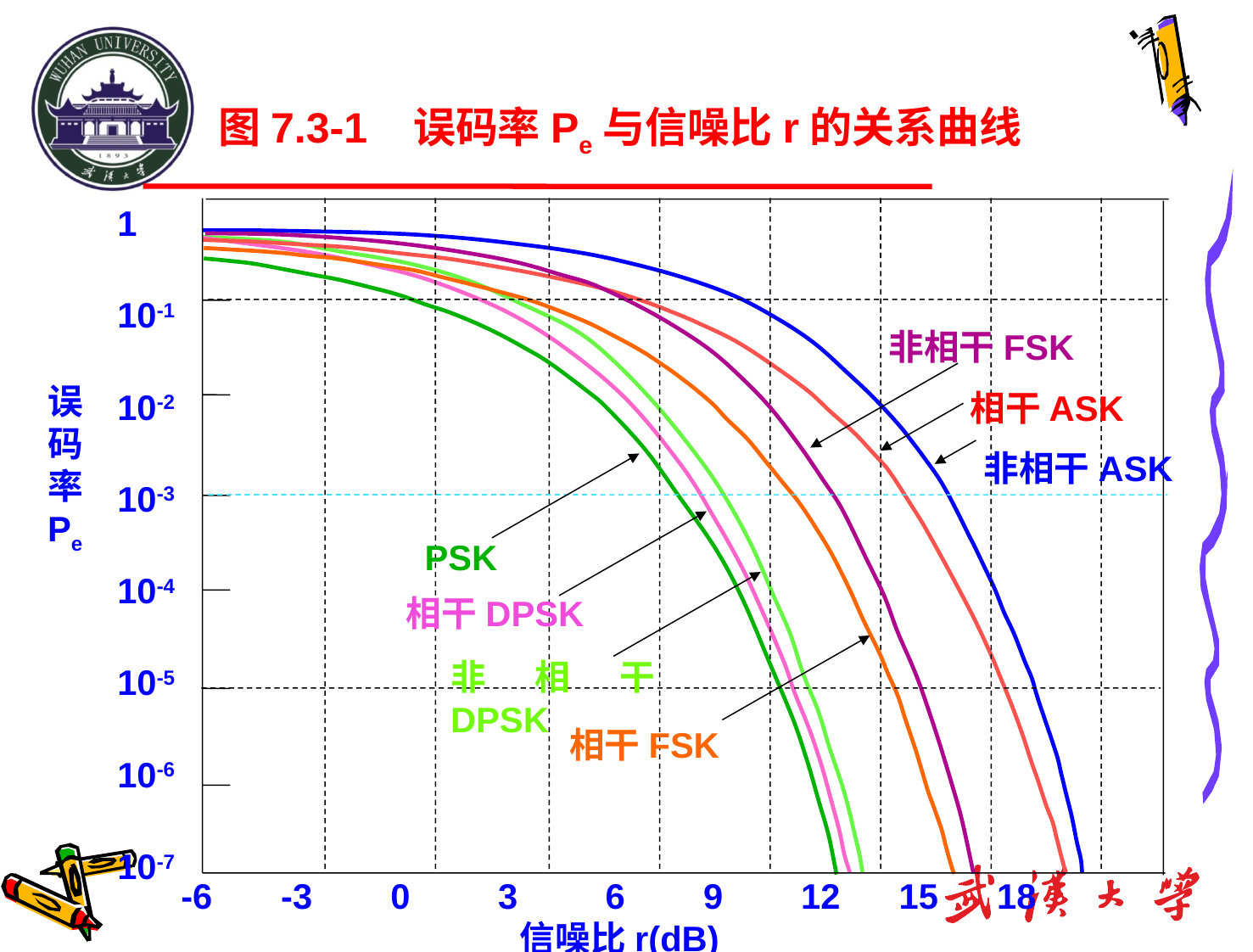

# 图7.3-1   误码率Pe与信噪比r的关系曲线

1

10-1

10-2

10-3

10-4

10-5

10-6

10-7

非相干FSK

误
码
率
Pe
相干ASK

非相干ASK

PSK

相干DPSK

非相干DPSK

相干FSK

-6       -3        0         3         6        9        12      15      18
                                         信噪比r(dB)